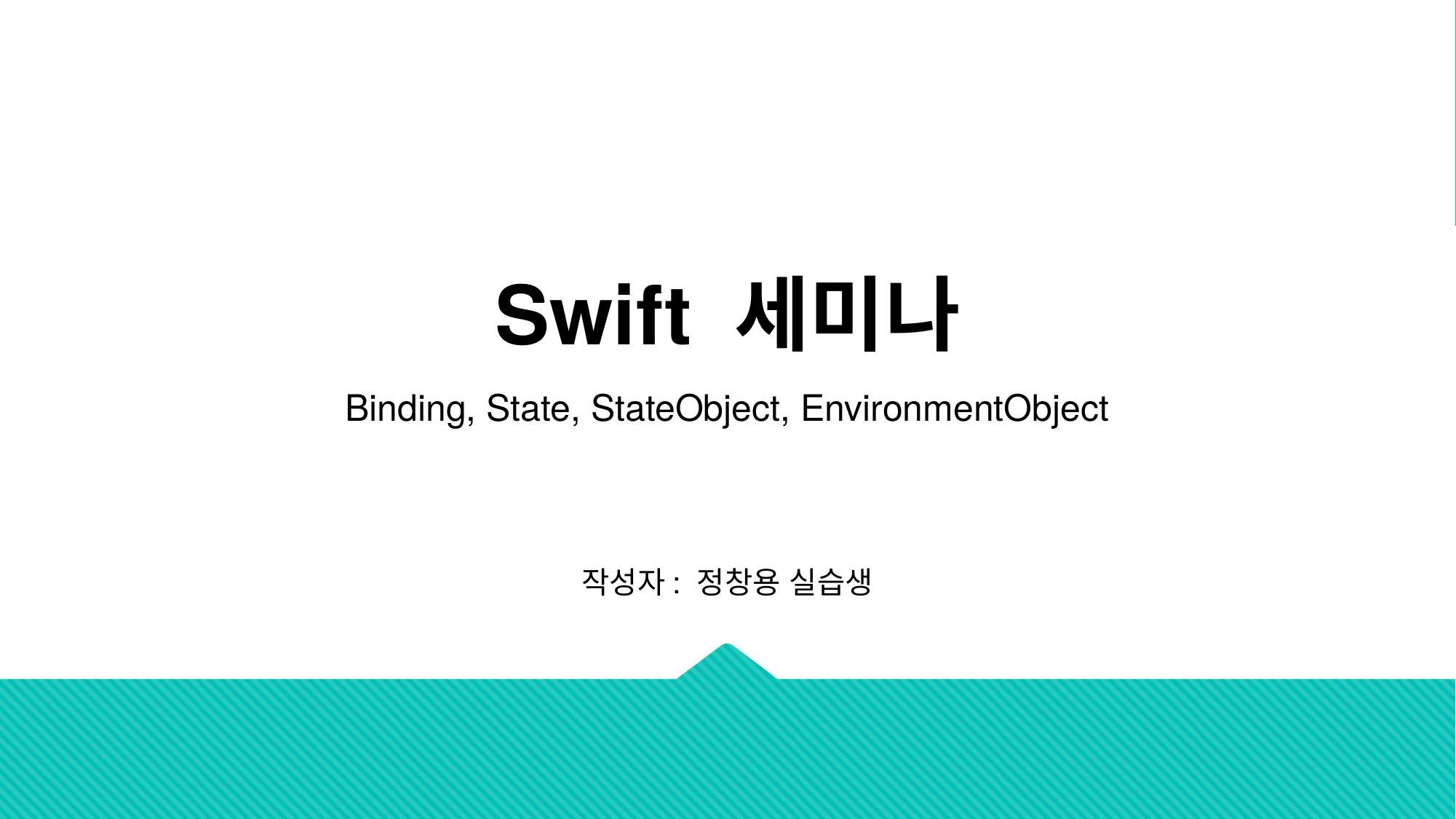

Swift 세미나
Binding, State, StateObject, EnvironmentObject
작성자: 정창용 실습생

1